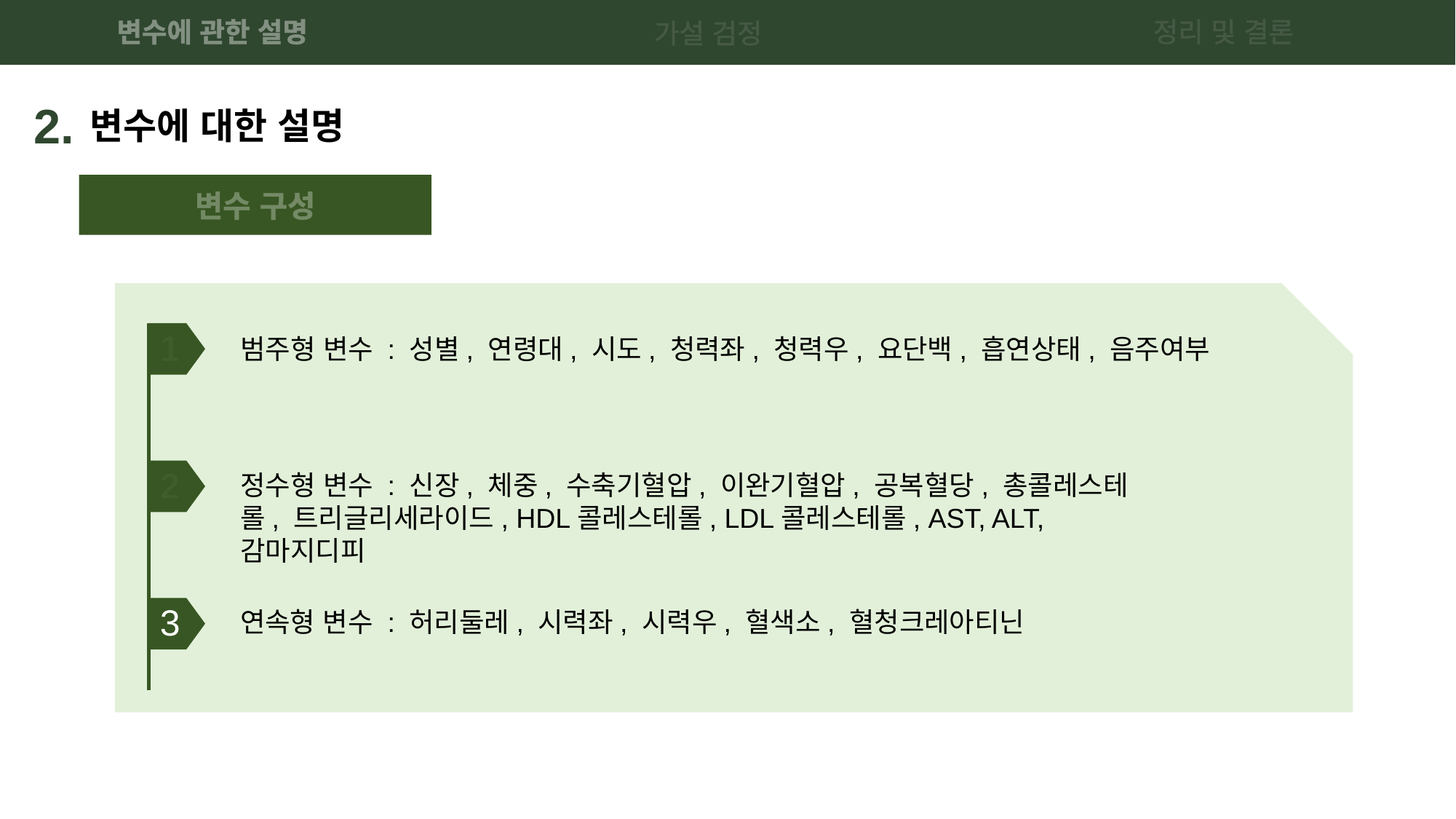

변수에 관한 설명
정리 및 결론
가설 검정
2.
변수에 대한 설명
변수 구성

1

범주형 변수 : 성별, 연령대, 시도, 청력좌, 청력우, 요단백, 흡연상태, 음주여부
2

정수형 변수 : 신장, 체중, 수축기혈압, 이완기혈압, 공복혈당, 총콜레스테롤, 트리글리세라이드, HDL콜레스테롤, LDL콜레스테롤, AST, ALT, 감마지디피
3

연속형 변수 : 허리둘레, 시력좌, 시력우, 혈색소, 혈청크레아티닌